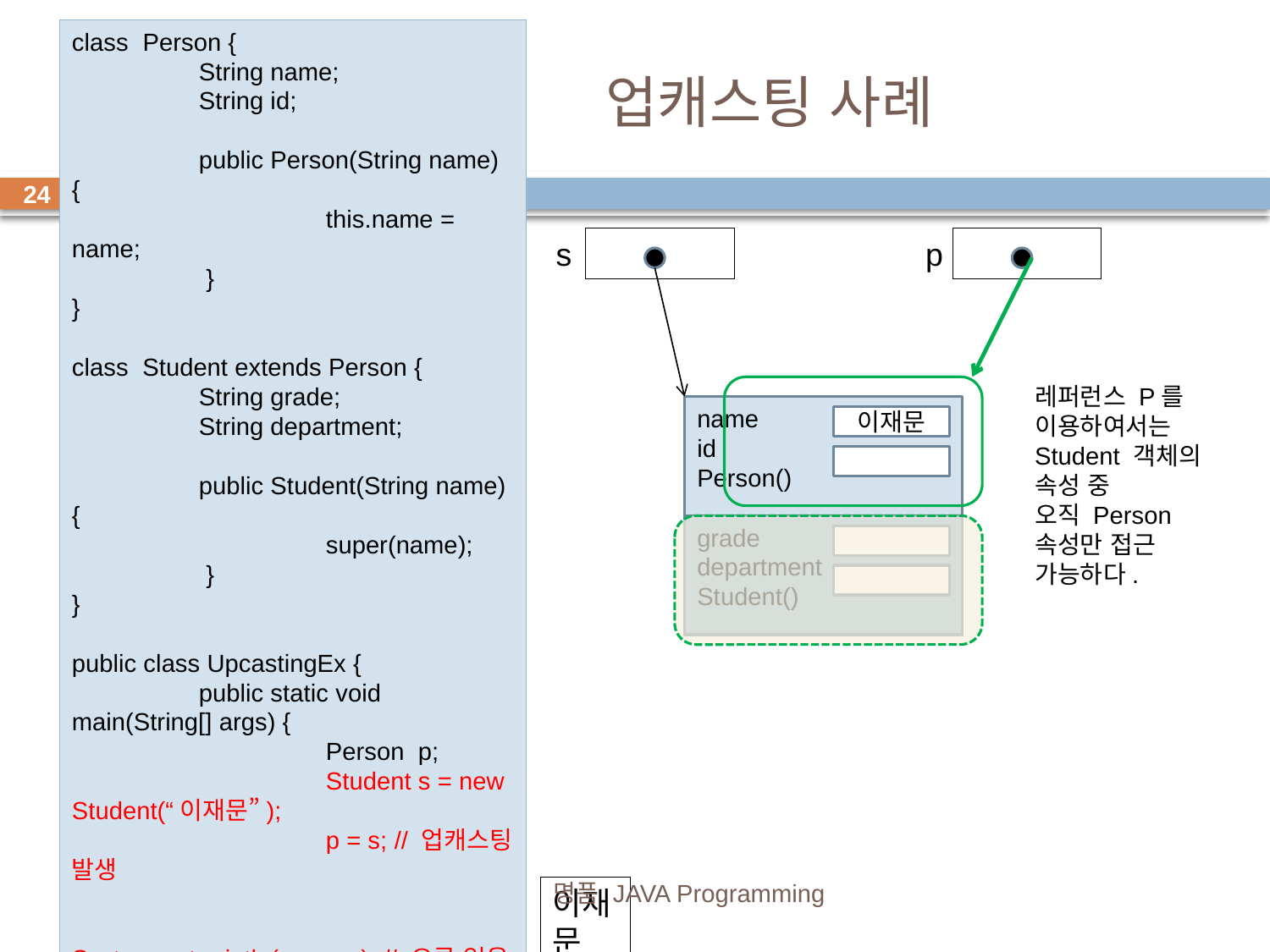

class  Person {
	String name;
	String id;

	public Person(String name) {
		this.name = name;
	 }
}

class  Student extends Person {
	String grade;
	String department;

	public Student(String name) {
		super(name);
	 }
}

public class UpcastingEx {
	public static void main(String[] args) {
		Person  p;
		Student s = new Student(“이재문”);
		p = s; // 업캐스팅 발생

		System.out.println(p.name); // 오류 없음

		p.grade = “A”; // 컴파일 오류
		p.department = “Com”; // 컴파일 오류
	}
}
# 업캐스팅 사례
24
s

p

레퍼런스 P를 이용하여서는 Student 객체의 속성 중
오직 Person 속성만 접근 가능하다.

name
id
Person()
이재문

grade
department
Student()

명품 JAVA Programming
이재문